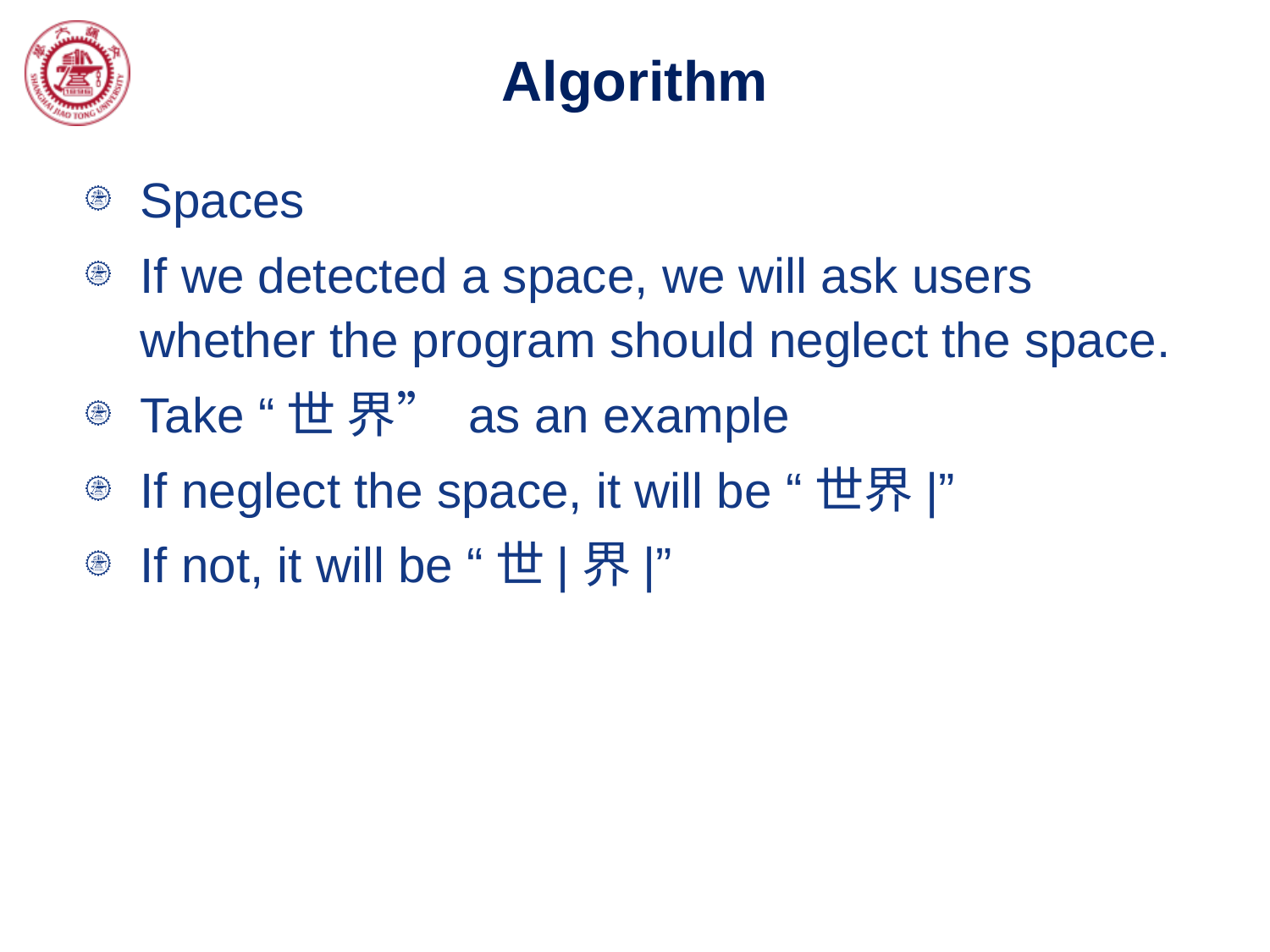

# Algorithm
Spaces
If we detected a space, we will ask users whether the program should neglect the space.
Take “世 界” as an example
If neglect the space, it will be “世界|”
If not, it will be “世|界|”